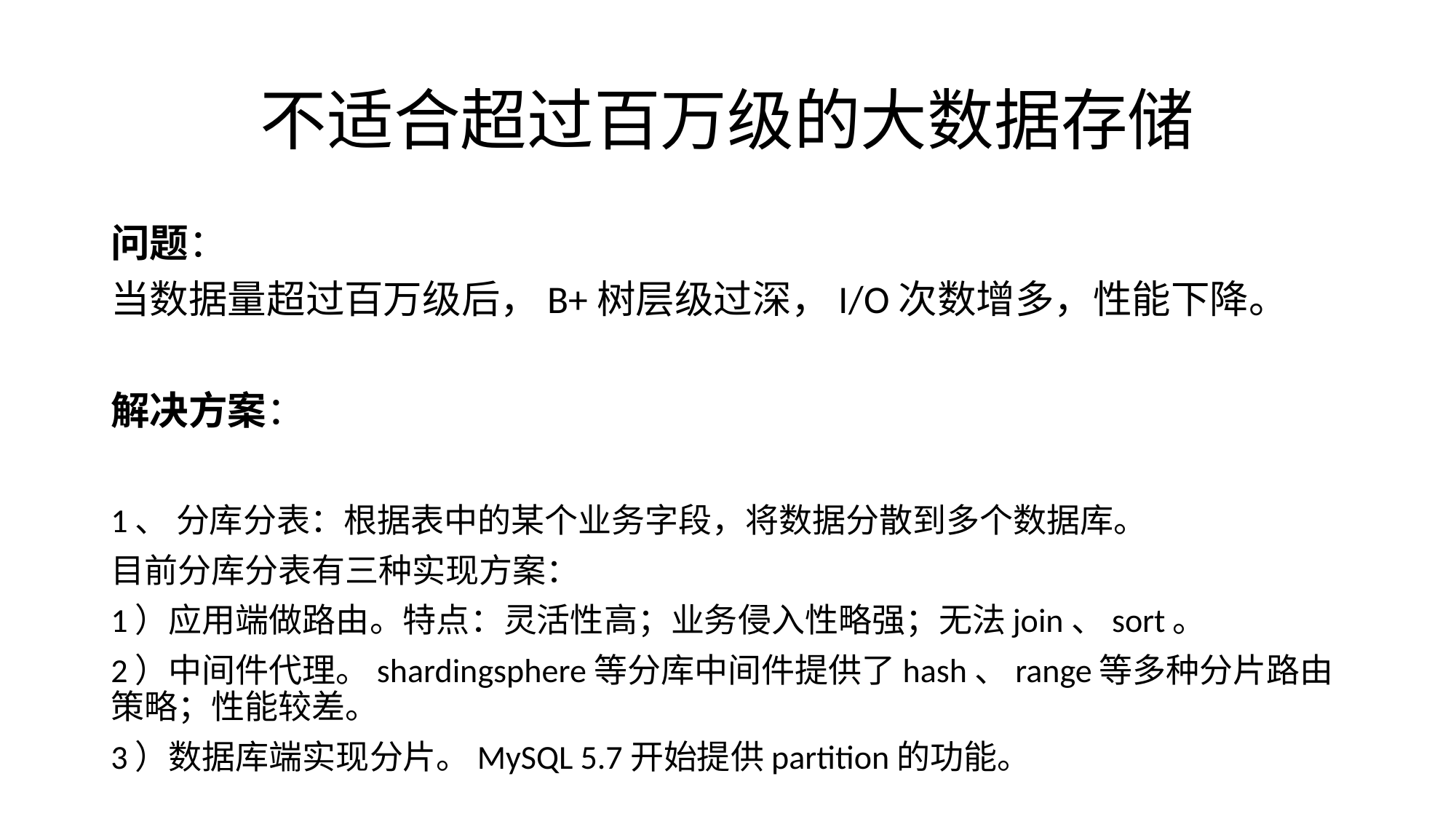

# 不适合超过百万级的大数据存储
问题：
当数据量超过百万级后，B+树层级过深，I/O次数增多，性能下降。

解决方案：

1、 分库分表：根据表中的某个业务字段，将数据分散到多个数据库。
目前分库分表有三种实现方案：
1）应用端做路由。特点：灵活性高；业务侵入性略强；无法join、sort。
2）中间件代理。shardingsphere等分库中间件提供了hash、range等多种分片路由策略；性能较差。
3）数据库端实现分片。MySQL 5.7开始提供partition的功能。